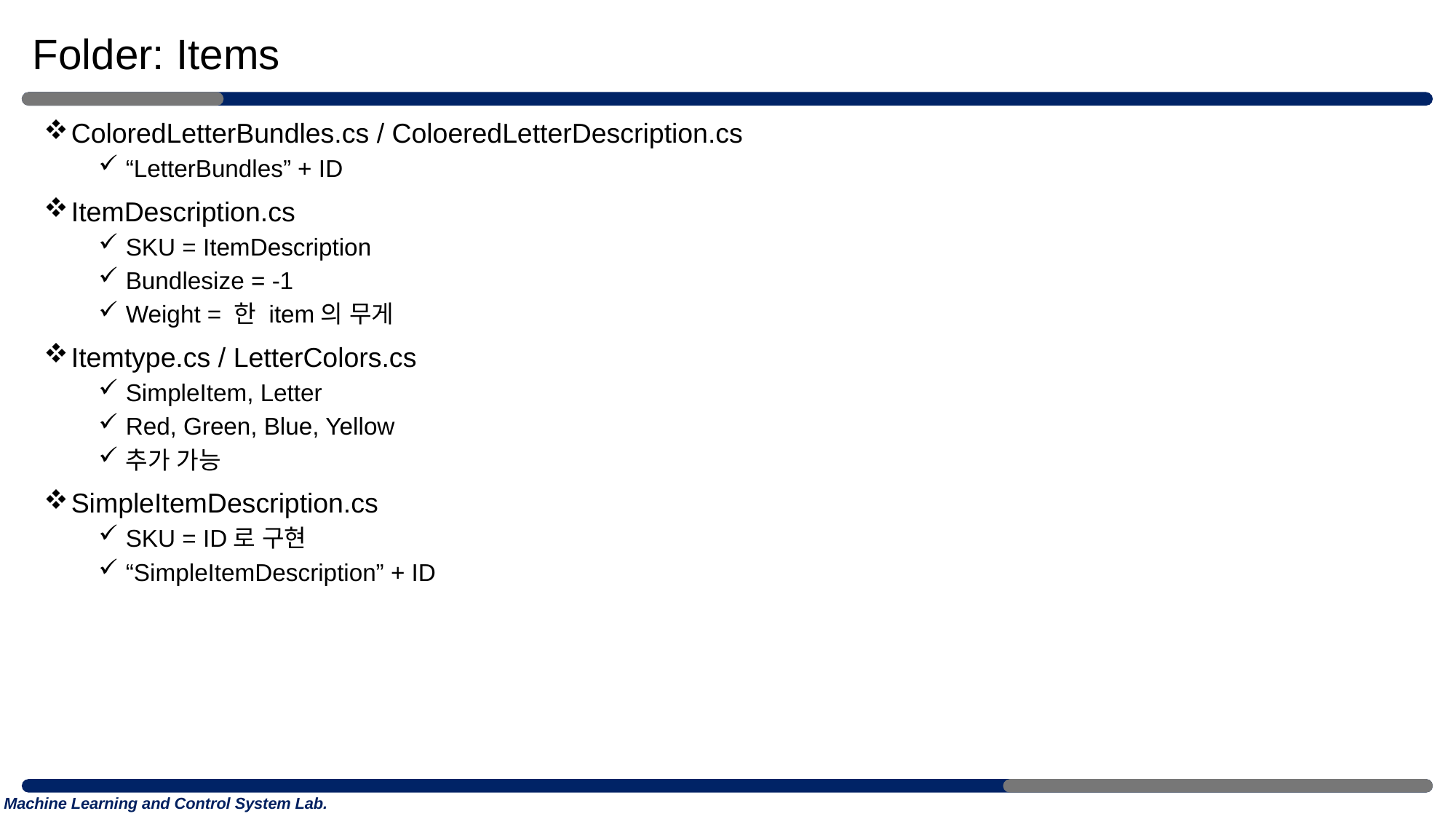

# Folder: Items
ColoredLetterBundles.cs / ColoeredLetterDescription.cs
“LetterBundles” + ID
ItemDescription.cs
SKU = ItemDescription
Bundlesize = -1
Weight = 한 item의 무게
Itemtype.cs / LetterColors.cs
SimpleItem, Letter
Red, Green, Blue, Yellow
추가 가능
SimpleItemDescription.cs
SKU = ID로 구현
“SimpleItemDescription” + ID